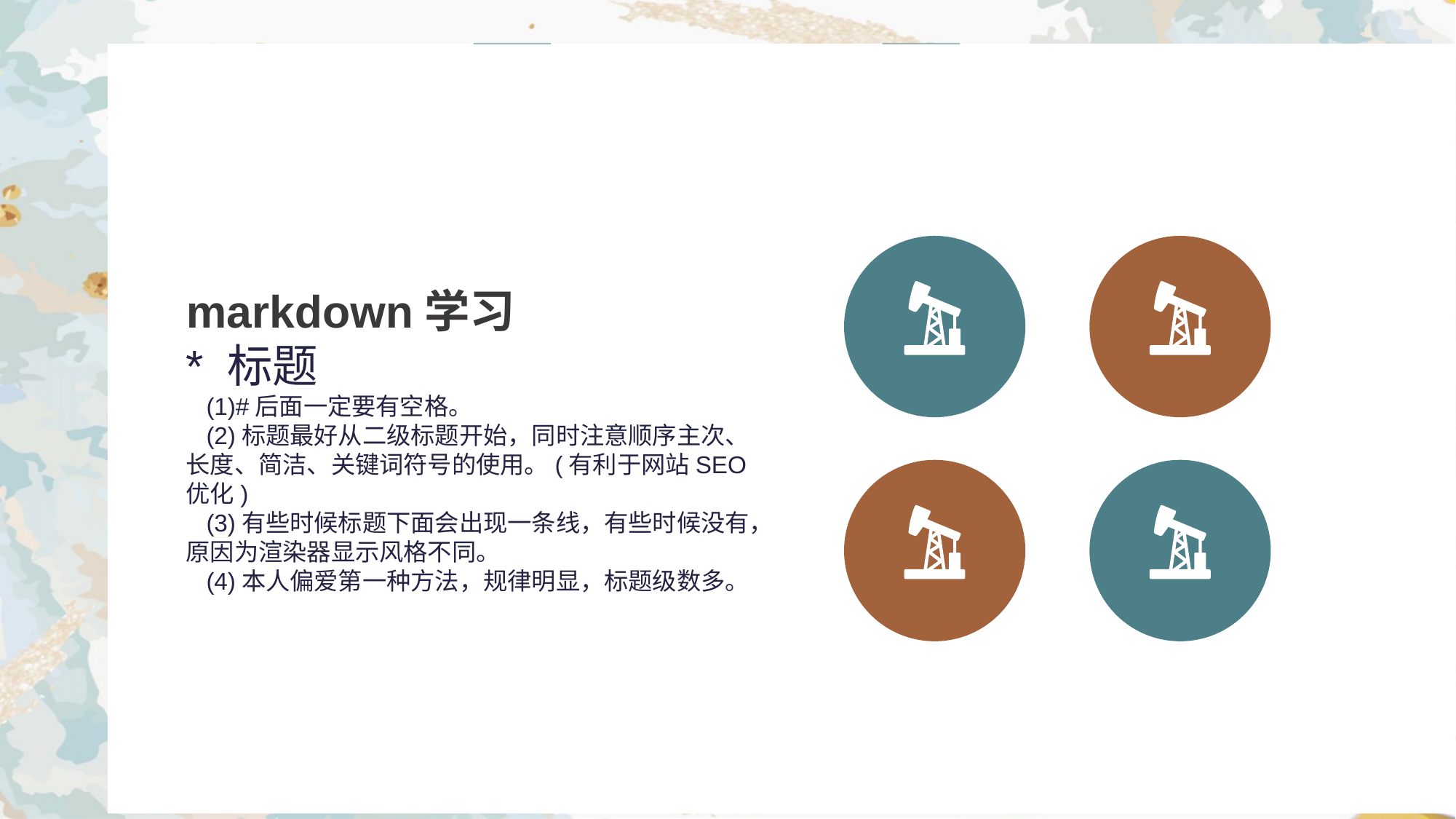

markdown学习
* 标题
   (1)#后面一定要有空格。
   (2)标题最好从二级标题开始，同时注意顺序主次、长度、简洁、关键词符号的使用。(有利于网站SEO优化)
   (3)有些时候标题下面会出现一条线，有些时候没有，原因为渲染器显示风格不同。
   (4)本人偏爱第一种方法，规律明显，标题级数多。